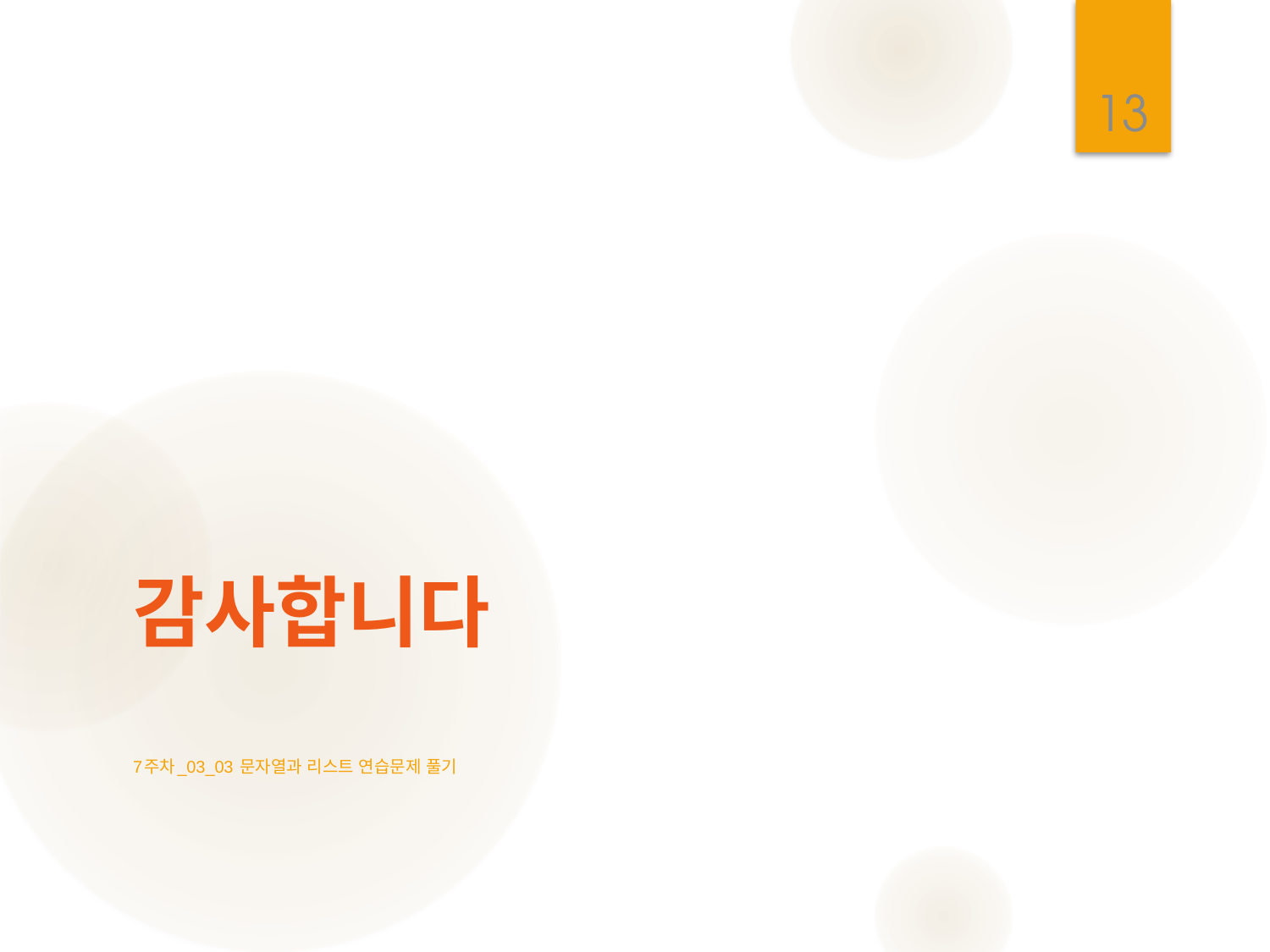

13
# 감사합니다

7주차_03_03 문자열과 리스트 연습문제 풀기